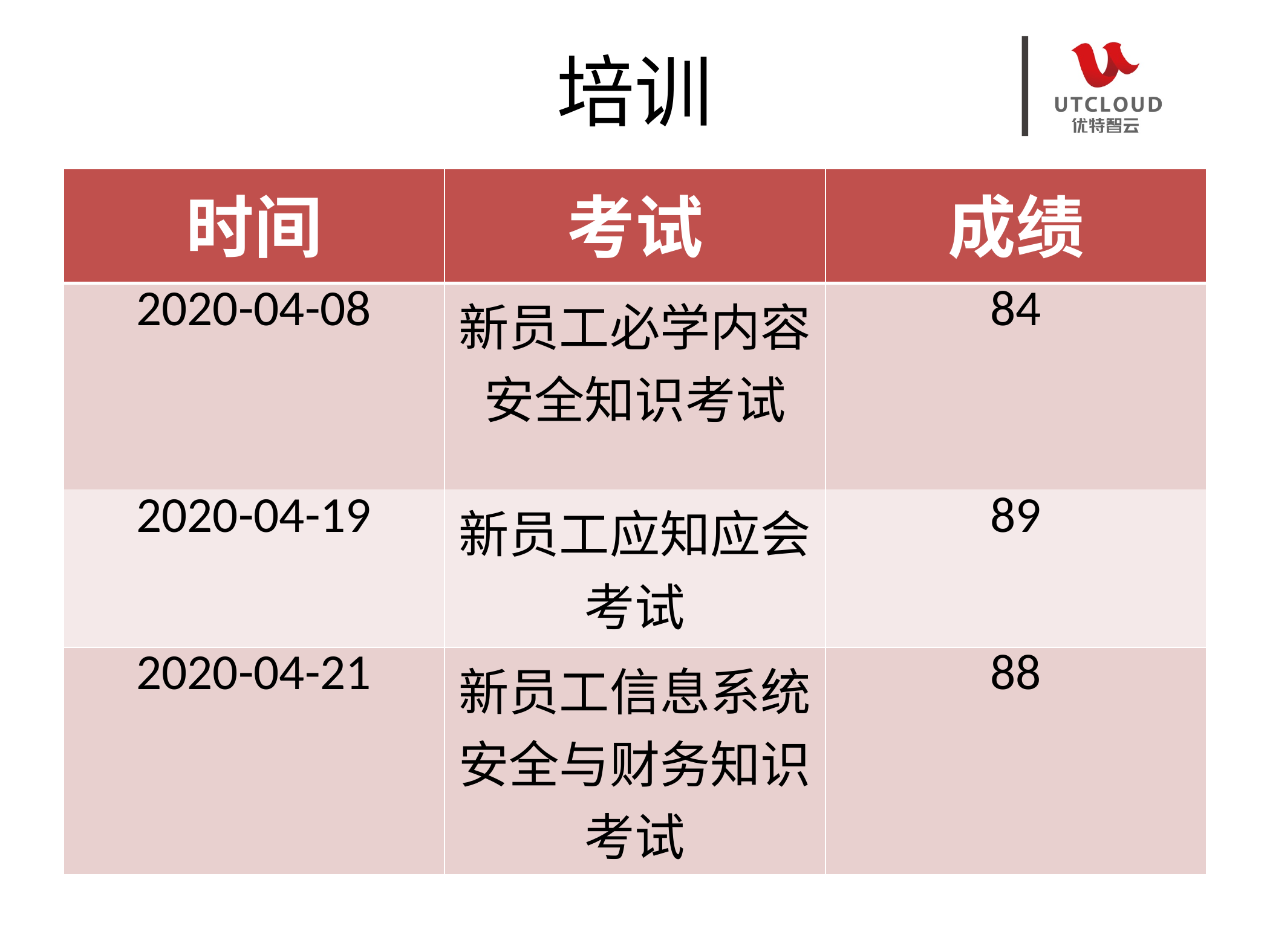

# 培训
| 时间 | 考试 | 成绩 |
| --- | --- | --- |
| 2020-04-08 | 新员工必学内容安全知识考试 | 84 |
| 2020-04-19 | 新员工应知应会考试 | 89 |
| 2020-04-21 | 新员工信息系统安全与财务知识考试 | 88 |